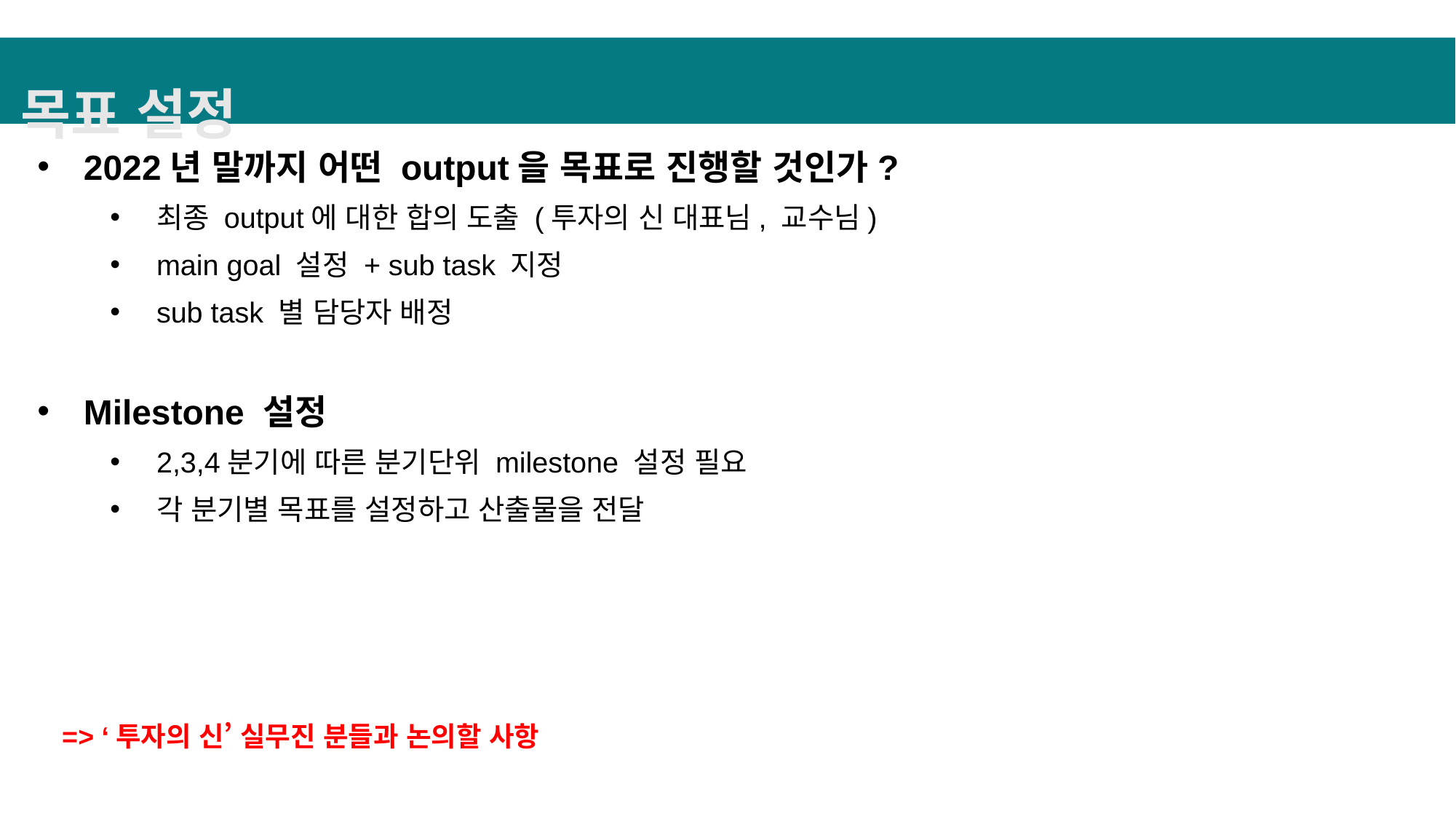

목표 설정
2022년 말까지 어떤 output을 목표로 진행할 것인가?
최종 output에 대한 합의 도출 (투자의 신 대표님, 교수님)
main goal 설정 + sub task 지정
sub task 별 담당자 배정
Milestone 설정
2,3,4분기에 따른 분기단위 milestone 설정 필요
각 분기별 목표를 설정하고 산출물을 전달
=> ‘투자의 신’ 실무진 분들과 논의할 사항